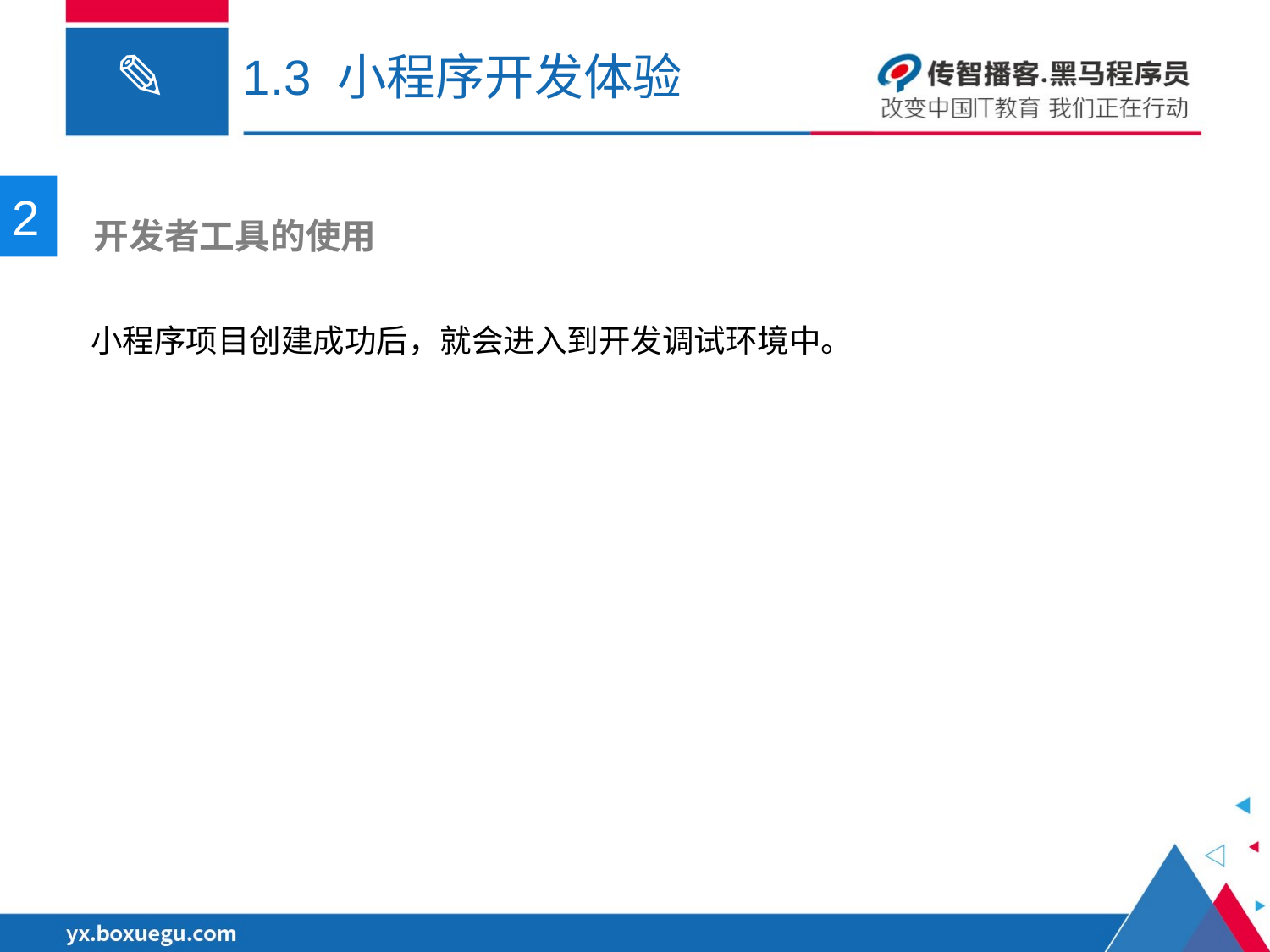

# 1.3 小程序开发体验

2
  开发者工具的使用
小程序项目创建成功后，就会进入到开发调试环境中。